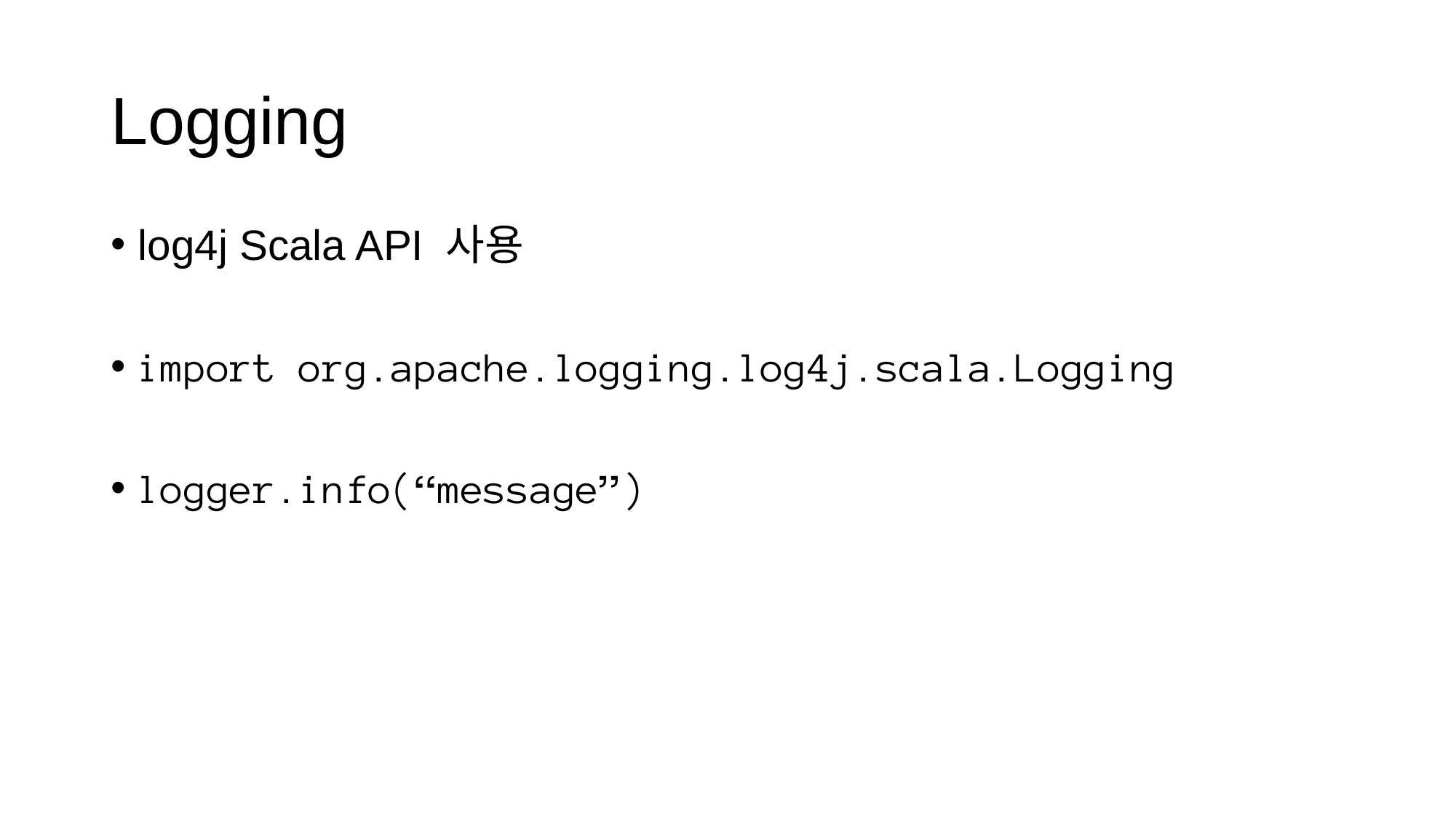

# Logging

log4j Scala API 사용

import org.apache.logging.log4j.scala.Logging

logger.info(“message”)